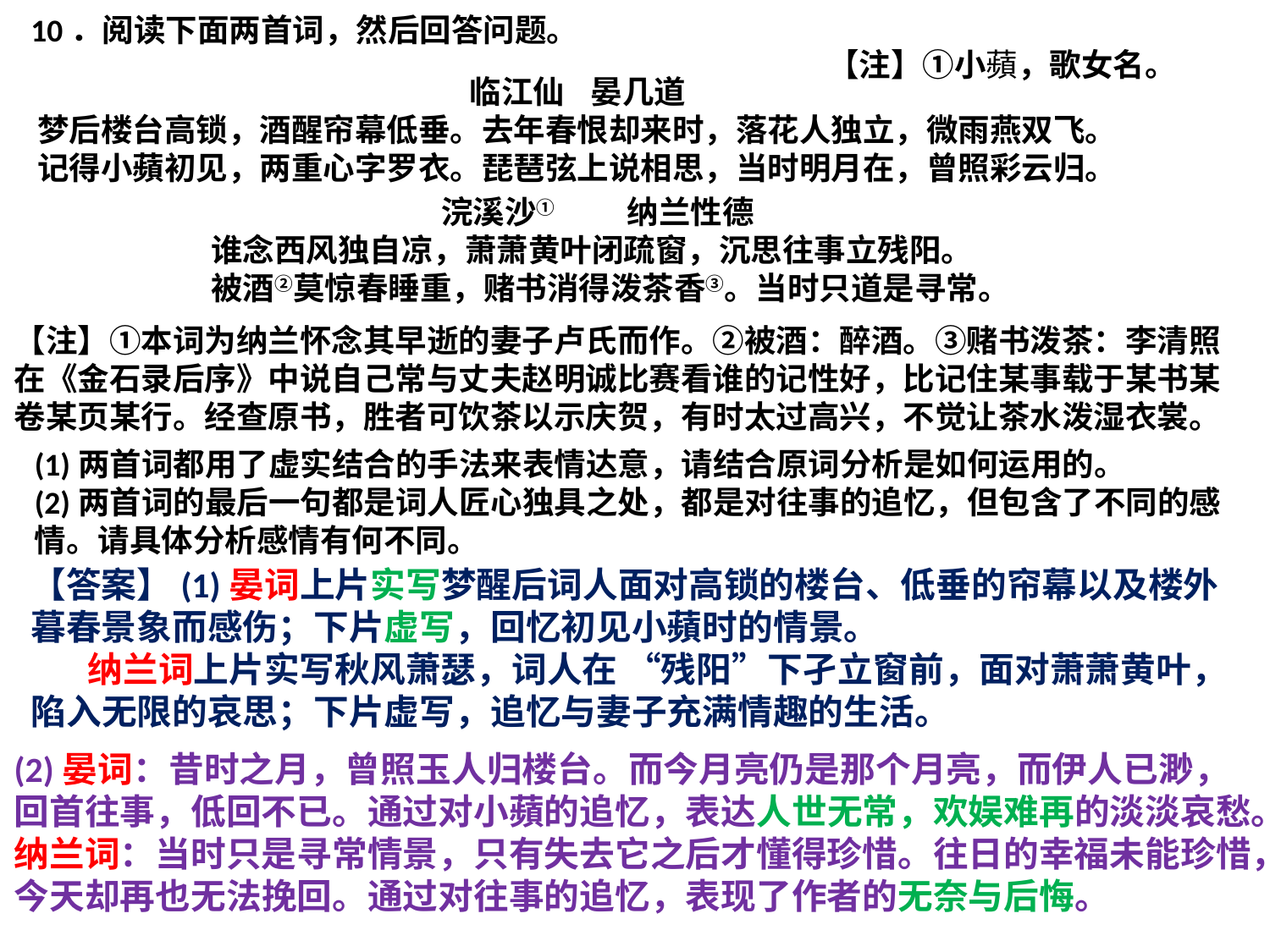

10．阅读下面两首词，然后回答问题。

【注】①小蘋，歌女名。
                                                           临江仙    晏几道
梦后楼台高锁，酒醒帘幕低垂。去年春恨却来时，落花人独立，微雨燕双飞。
记得小蘋初见，两重心字罗衣。琵琶弦上说相思，当时明月在，曾照彩云归。
                                                        浣溪沙①                 纳兰性德
                        谁念西风独自凉，萧萧黄叶闭疏窗，沉思往事立残阳。
                        被酒②莫惊春睡重，赌书消得泼茶香③。当时只道是寻常。
【注】①本词为纳兰怀念其早逝的妻子卢氏而作。②被酒：醉酒。③赌书泼茶：李清照在《金石录后序》中说自己常与丈夫赵明诚比赛看谁的记性好，比记住某事载于某书某卷某页某行。经查原书，胜者可饮茶以示庆贺，有时太过高兴，不觉让茶水泼湿衣裳。
(1)两首词都用了虚实结合的手法来表情达意，请结合原词分析是如何运用的。
(2)两首词的最后一句都是词人匠心独具之处，都是对往事的追忆，但包含了不同的感情。请具体分析感情有何不同。
【答案】(1)晏词上片实写梦醒后词人面对高锁的楼台、低垂的帘幕以及楼外暮春景象而感伤；下片虚写，回忆初见小蘋时的情景。
      纳兰词上片实写秋风萧瑟，词人在 “残阳”下孑立窗前，面对萧萧黄叶，陷入无限的哀思；下片虚写，追忆与妻子充满情趣的生活。
(2)晏词：昔时之月，曾照玉人归楼台。而今月亮仍是那个月亮，而伊人已渺，回首往事，低回不已。通过对小蘋的追忆，表达人世无常，欢娱难再的淡淡哀愁。
纳兰词：当时只是寻常情景，只有失去它之后才懂得珍惜。往日的幸福未能珍惜，今天却再也无法挽回。通过对往事的追忆，表现了作者的无奈与后悔。